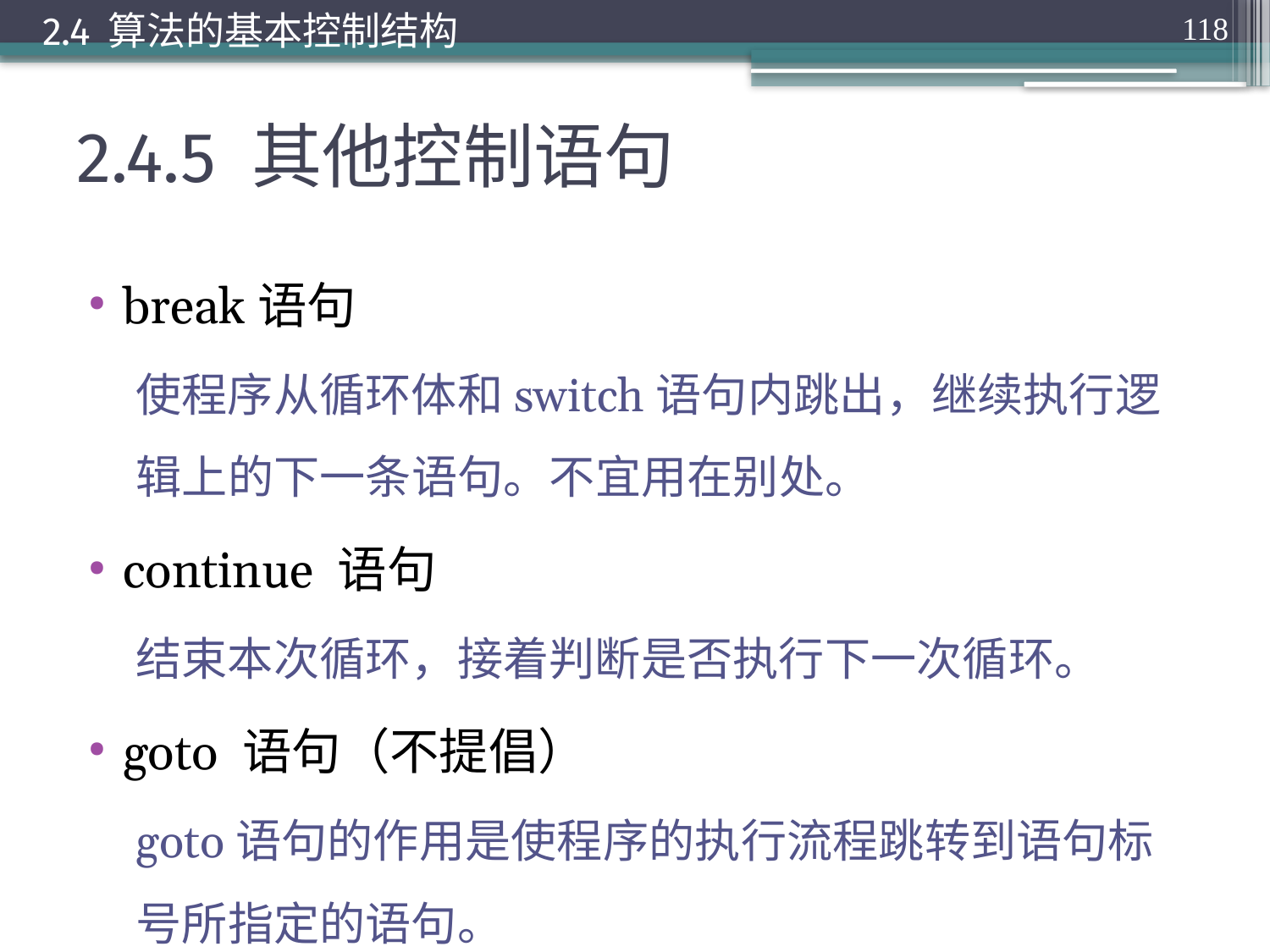

2.4 算法的基本控制结构
118
# 2.4.5 其他控制语句
break语句
使程序从循环体和switch语句内跳出，继续执行逻辑上的下一条语句。不宜用在别处。
continue 语句
结束本次循环，接着判断是否执行下一次循环。
goto 语句（不提倡）
goto语句的作用是使程序的执行流程跳转到语句标号所指定的语句。